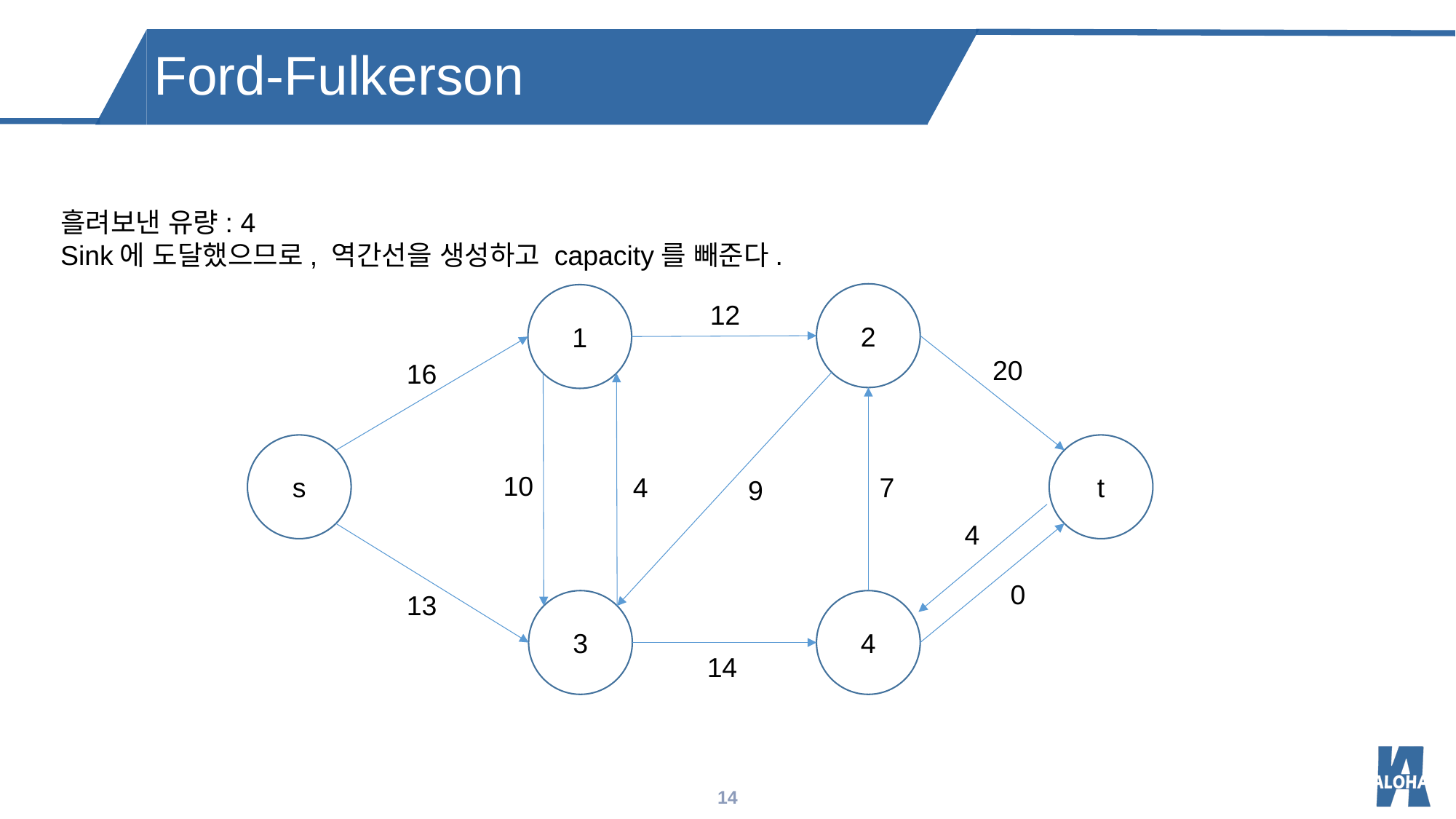

Ford-Fulkerson
흘려보낸 유량: 4
Sink에 도달했으므로, 역간선을 생성하고 capacity를 빼준다.
2
1
12
20
16
s
t
10
4
7
9
13
3
4
14
4
0
14